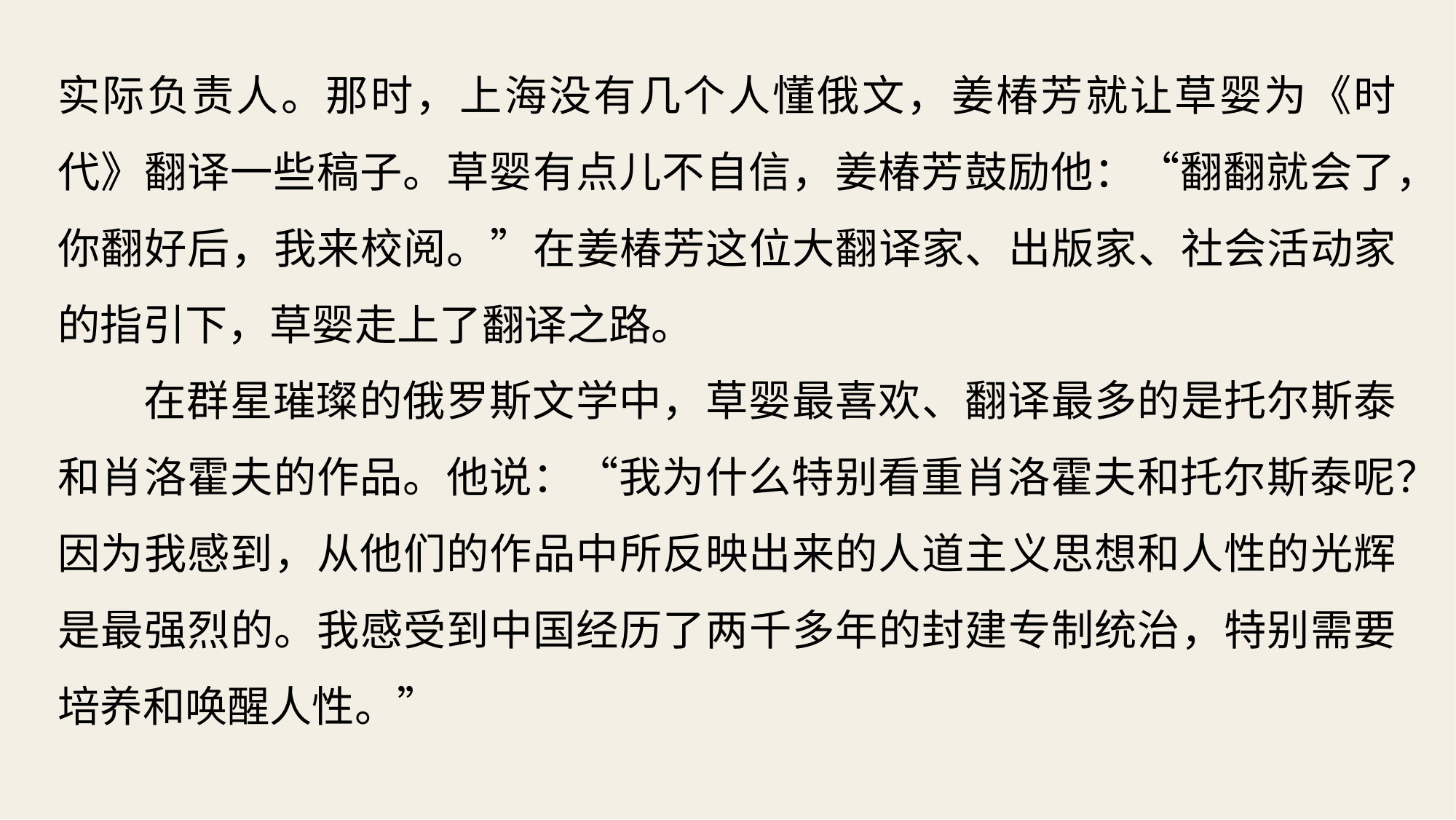

实际负责人。那时，上海没有几个人懂俄文，姜椿芳就让草婴为《时代》翻译一些稿子。草婴有点儿不自信，姜椿芳鼓励他：“翻翻就会了，你翻好后，我来校阅。”在姜椿芳这位大翻译家、出版家、社会活动家的指引下，草婴走上了翻译之路。
在群星璀璨的俄罗斯文学中，草婴最喜欢、翻译最多的是托尔斯泰和肖洛霍夫的作品。他说：“我为什么特别看重肖洛霍夫和托尔斯泰呢？因为我感到，从他们的作品中所反映出来的人道主义思想和人性的光辉是最强烈的。我感受到中国经历了两千多年的封建专制统治，特别需要培养和唤醒人性。”